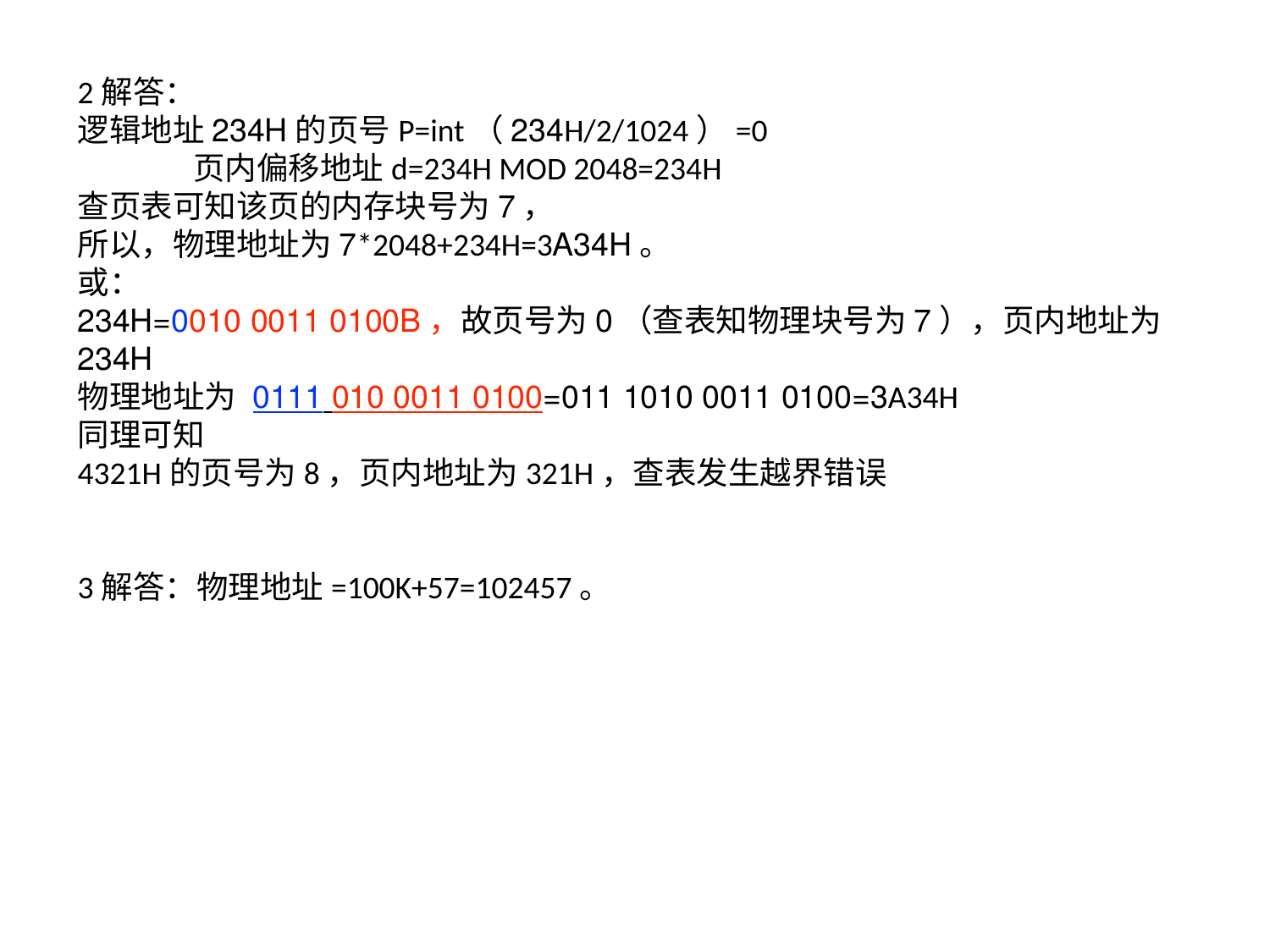

2解答：
逻辑地址234H的页号P=int（234H/2/1024）=0
               页内偏移地址d=234H MOD 2048=234H
查页表可知该页的内存块号为7，
所以，物理地址为7*2048+234H=3A34H。
或：
234H=0010 0011 0100B，故页号为0（查表知物理块号为7），页内地址为234H
物理地址为 0111 010 0011 0100=011 1010 0011 0100=3A34H
同理可知
4321H的页号为8，页内地址为321H，查表发生越界错误

3解答：物理地址=100K+57=102457。